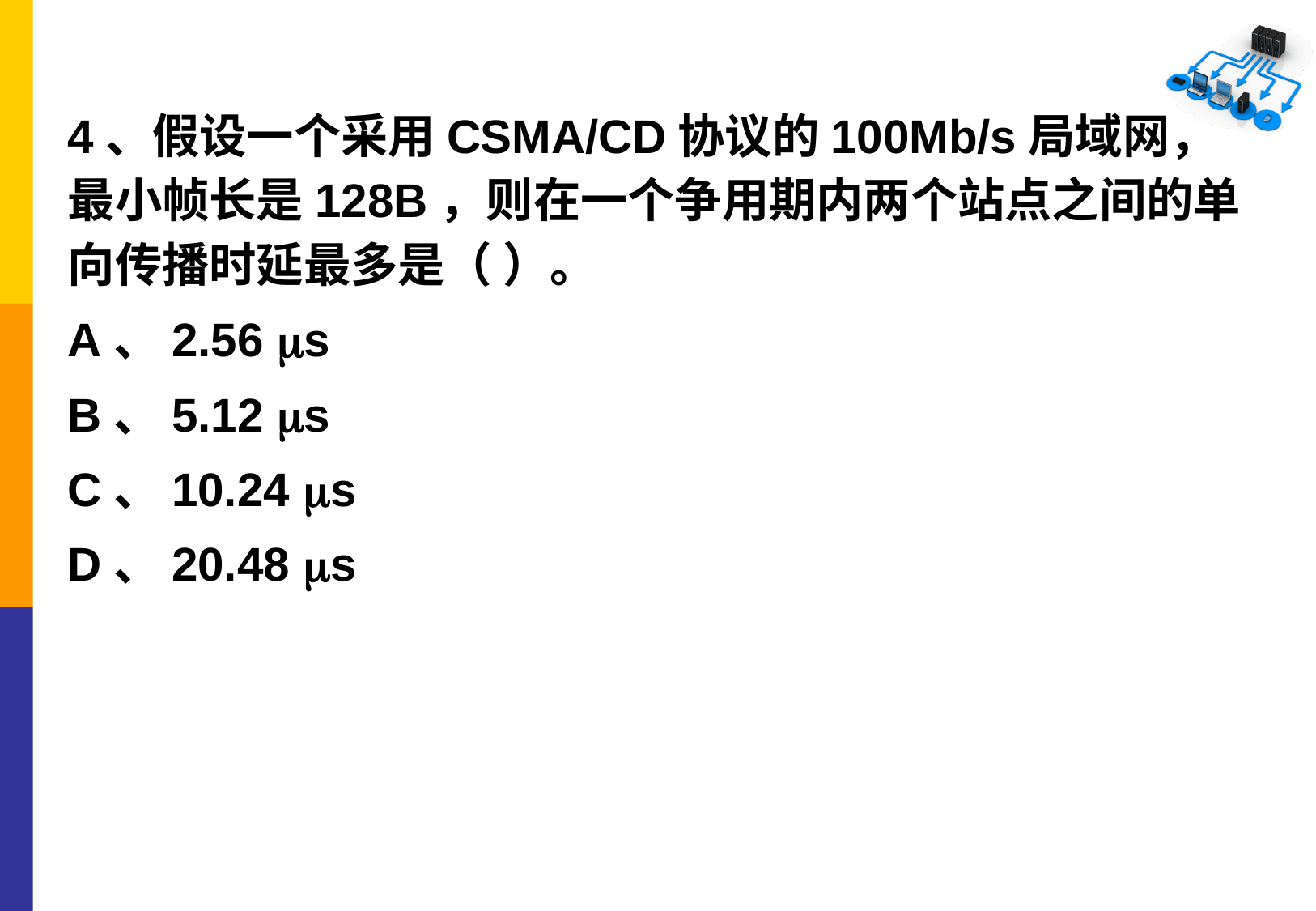

4、假设一个采用CSMA/CD协议的100Mb/s局域网，最小帧长是128B，则在一个争用期内两个站点之间的单向传播时延最多是（ ）。
A、2.56 μs
B、5.12 μs
C、10.24 μs
D、20.48 μs